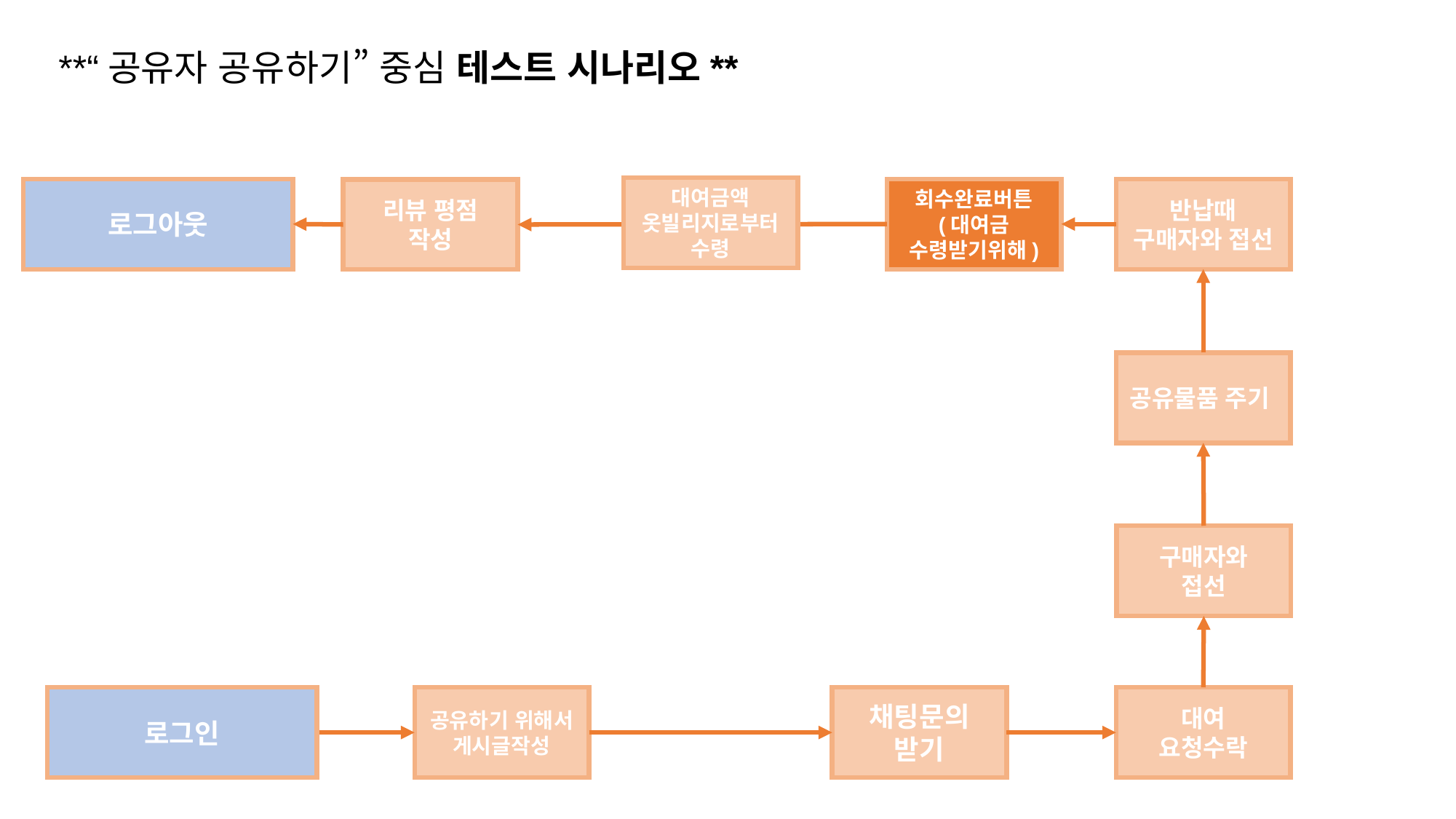

# **“공유자 공유하기” 중심 테스트 시나리오**
대여금액 옷빌리지로부터
수령
회수완료버튼 (대여금 수령받기위해)
로그아웃
반납때 구매자와 접선
리뷰 평점
작성
공유물품 주기
구매자와
접선
대여
요청수락
채팅문의 받기
공유하기 위해서 게시글작성
로그인